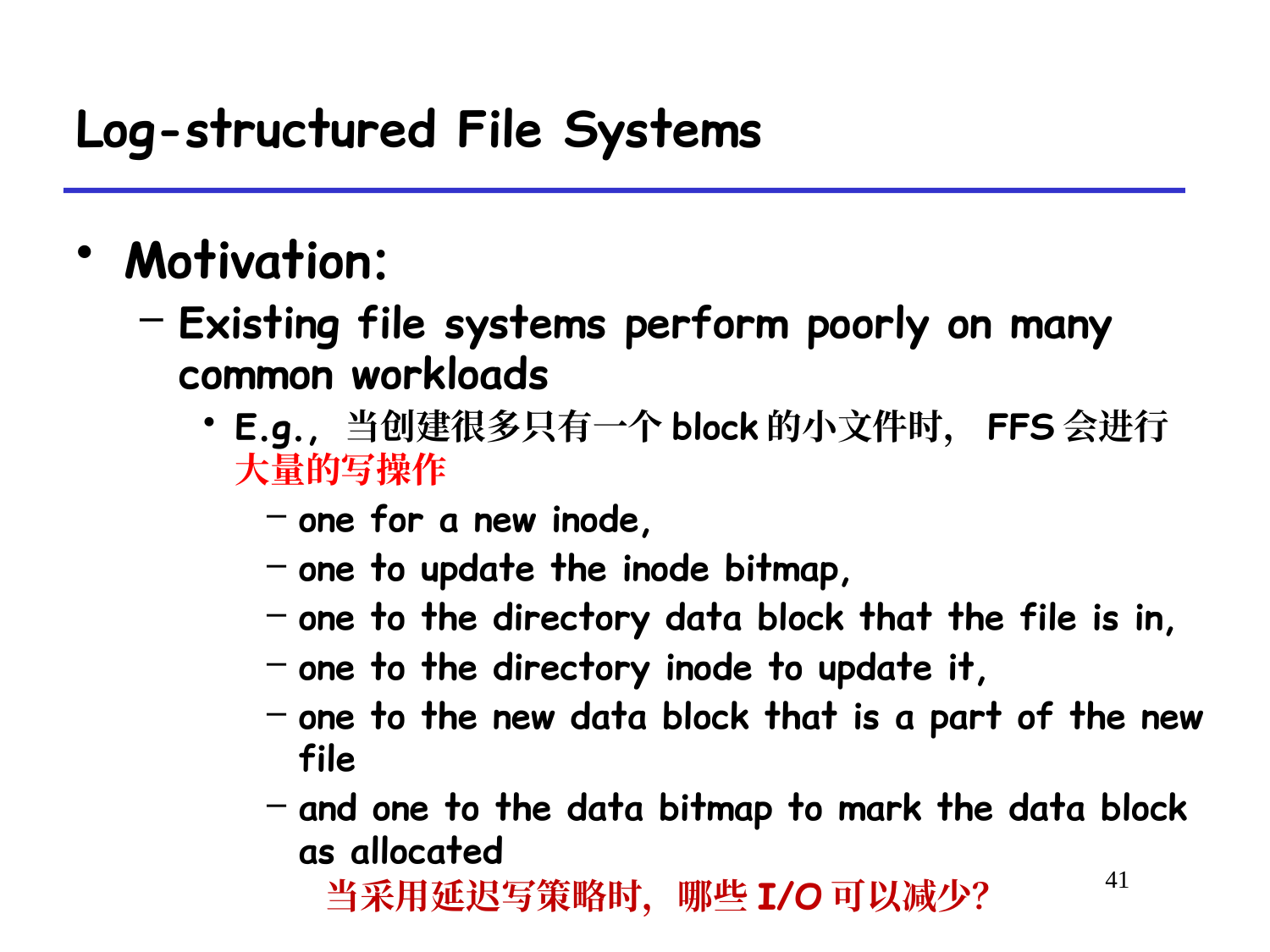

# Log-structured File Systems
Motivation:
Existing file systems perform poorly on many common workloads
E.g., 当创建很多只有一个block的小文件时，FFS会进行大量的写操作
one for a new inode,
one to update the inode bitmap,
one to the directory data block that the file is in,
one to the directory inode to update it,
one to the new data block that is a part of the new file
and one to the data bitmap to mark the data block as allocated

41
当采用延迟写策略时，哪些I/O可以减少？